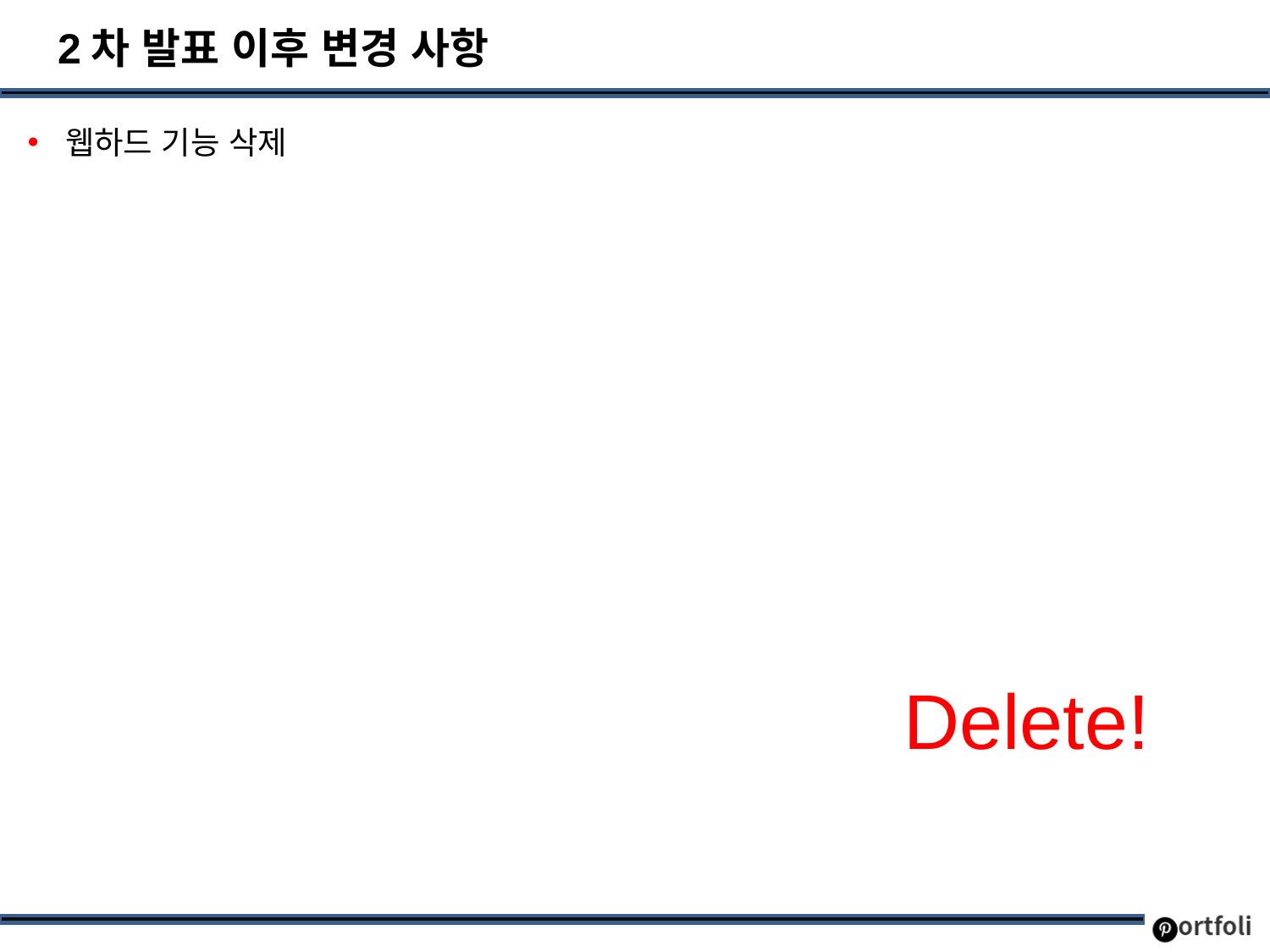

# 2차 발표 이후 변경 사항
웹하드 기능 삭제
Delete!